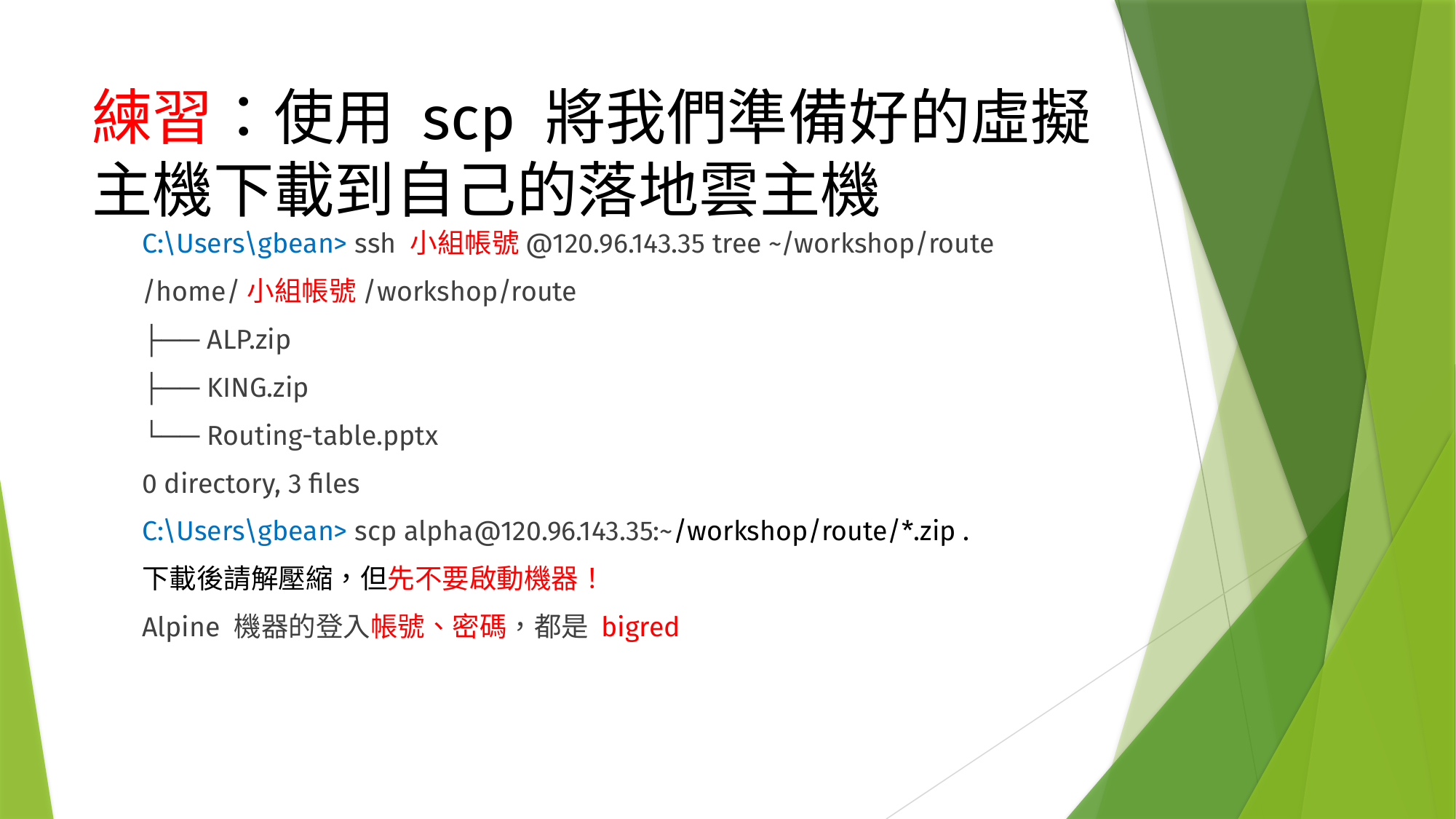

# 練習：使用 scp 將我們準備好的虛擬主機下載到自己的落地雲主機
C:\Users\gbean> ssh 小組帳號@120.96.143.35 tree ~/workshop/route
/home/小組帳號/workshop/route
├── ALP.zip
├── KING.zip
└── Routing-table.pptx
0 directory, 3 files
C:\Users\gbean> scp alpha@120.96.143.35:~/workshop/route/*.zip .
下載後請解壓縮，但先不要啟動機器！
Alpine 機器的登入帳號、密碼，都是 bigred